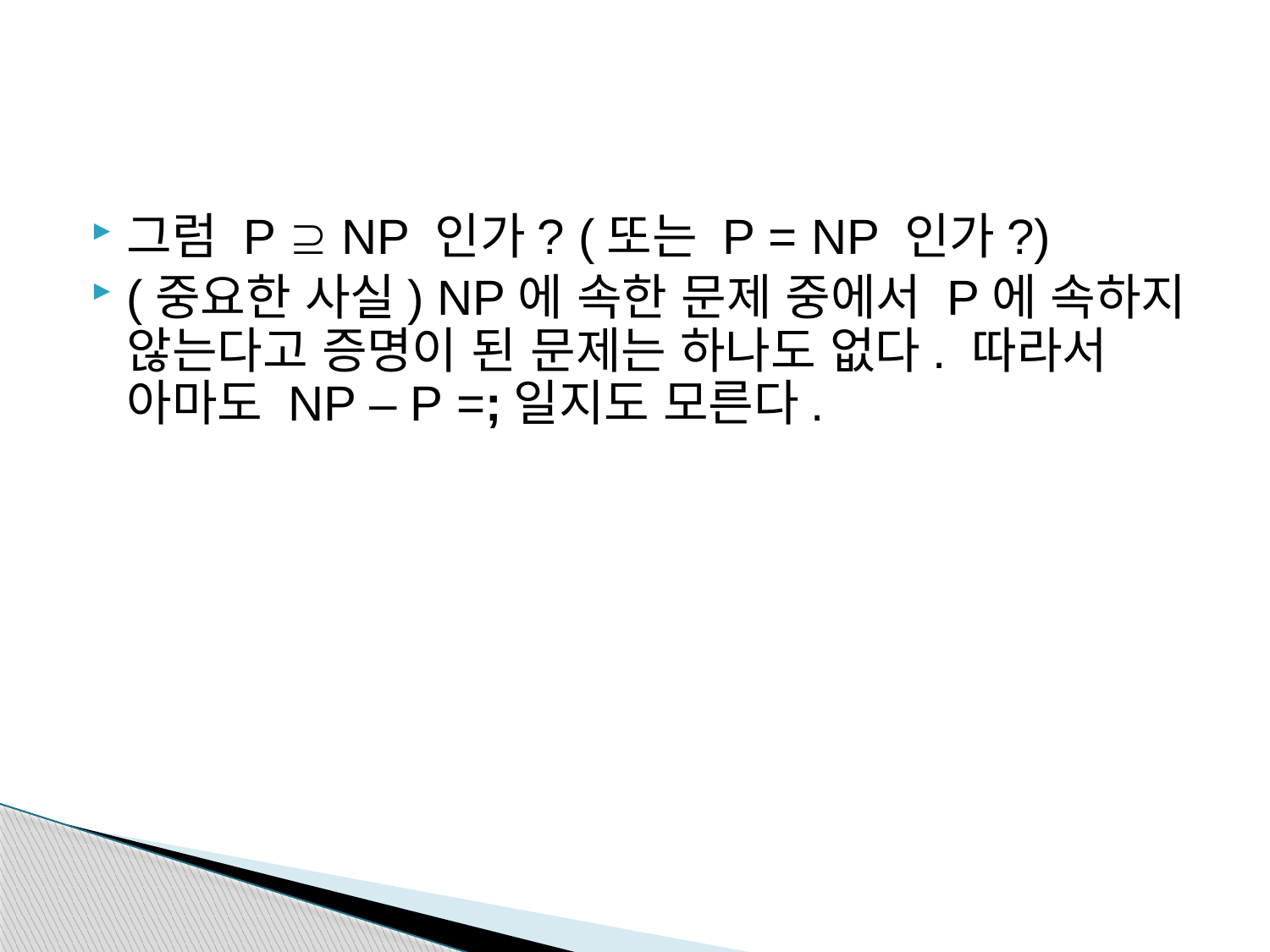

#
그럼 P ⊇ NP 인가? (또는 P = NP 인가?)
(중요한 사실) NP에 속한 문제 중에서 P에 속하지 않는다고 증명이 된 문제는 하나도 없다. 따라서 아마도 NP – P =;일지도 모른다.